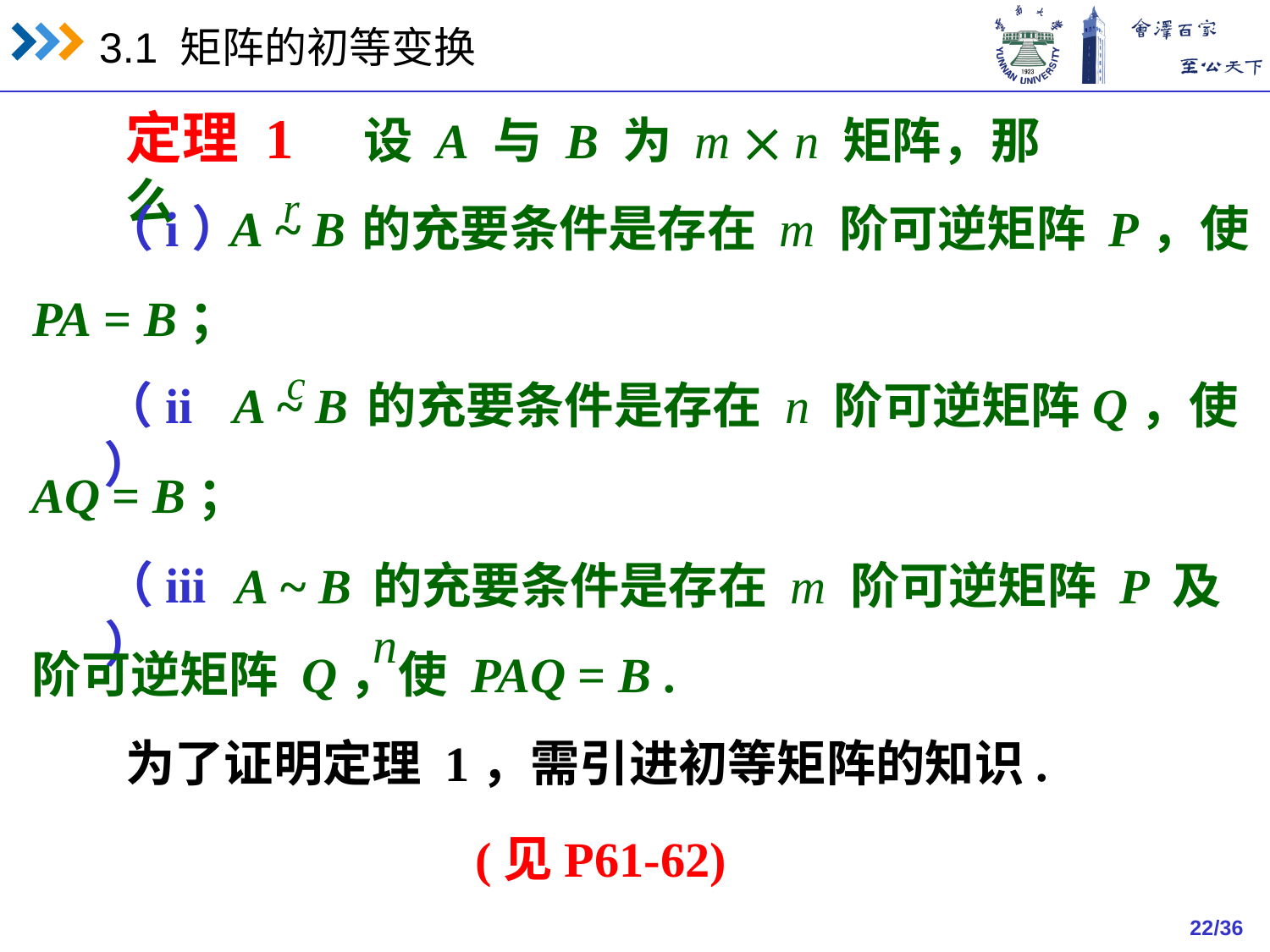

定理 1    设 A 与 B 为 m × n 矩阵，那么
r
A ~ B
（i）
的充要条件是存在 m 阶可逆矩阵 P，使
PA = B；
c
A ~ B
（ii）
的充要条件是存在 n 阶可逆矩阵Q，使
AQ = B；

A ~ B
（iii）
的充要条件是存在 m 阶可逆矩阵 P 及 n
阶可逆矩阵 Q，使 PAQ = B .
为了证明定理 1，需引进初等矩阵的知识.
(见P61-62)